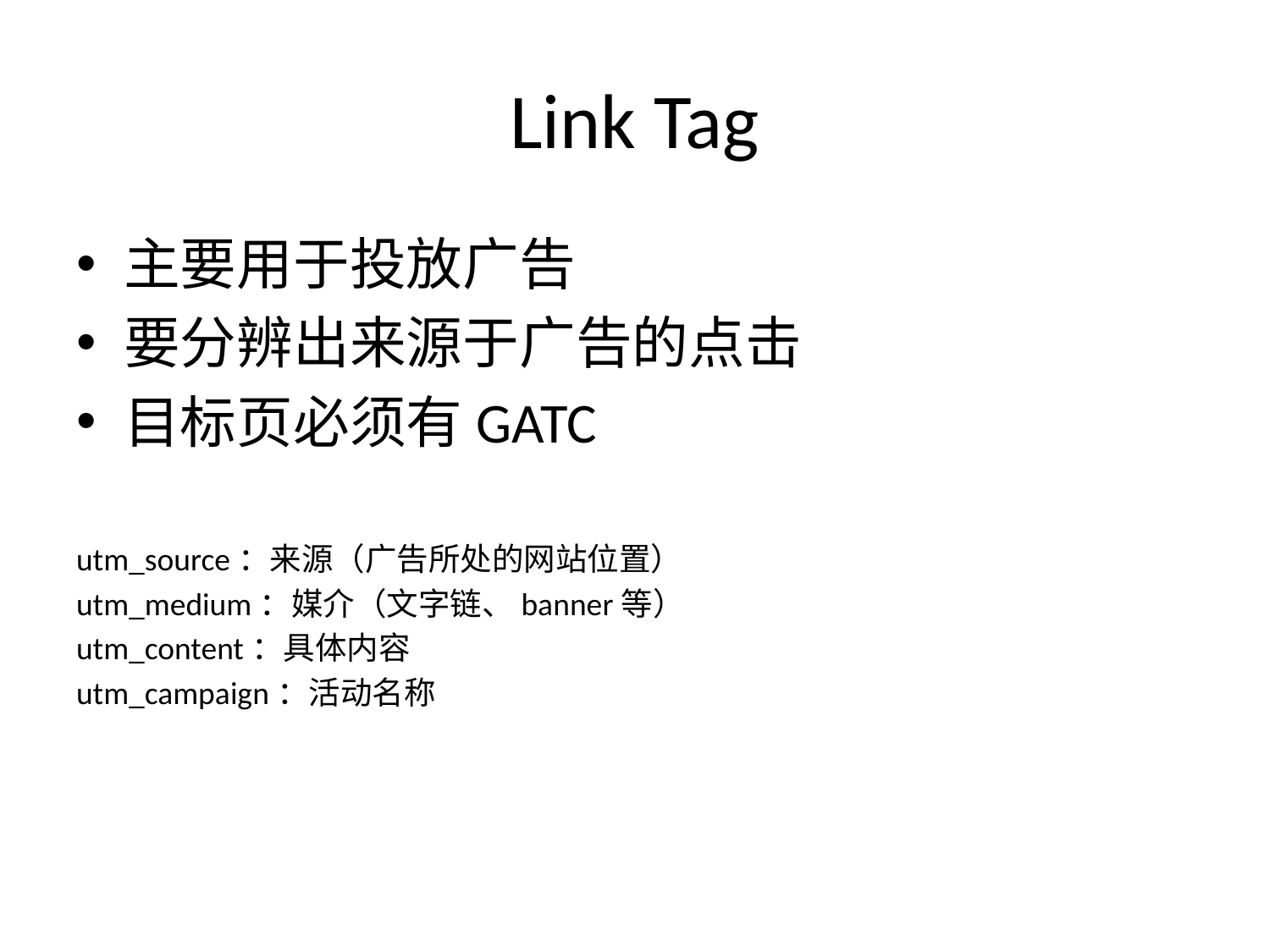

# Link Tag
主要用于投放广告
要分辨出来源于广告的点击
目标页必须有GATC

utm_source：来源（广告所处的网站位置）
utm_medium：媒介（文字链、banner等）
utm_content：具体内容
utm_campaign：活动名称